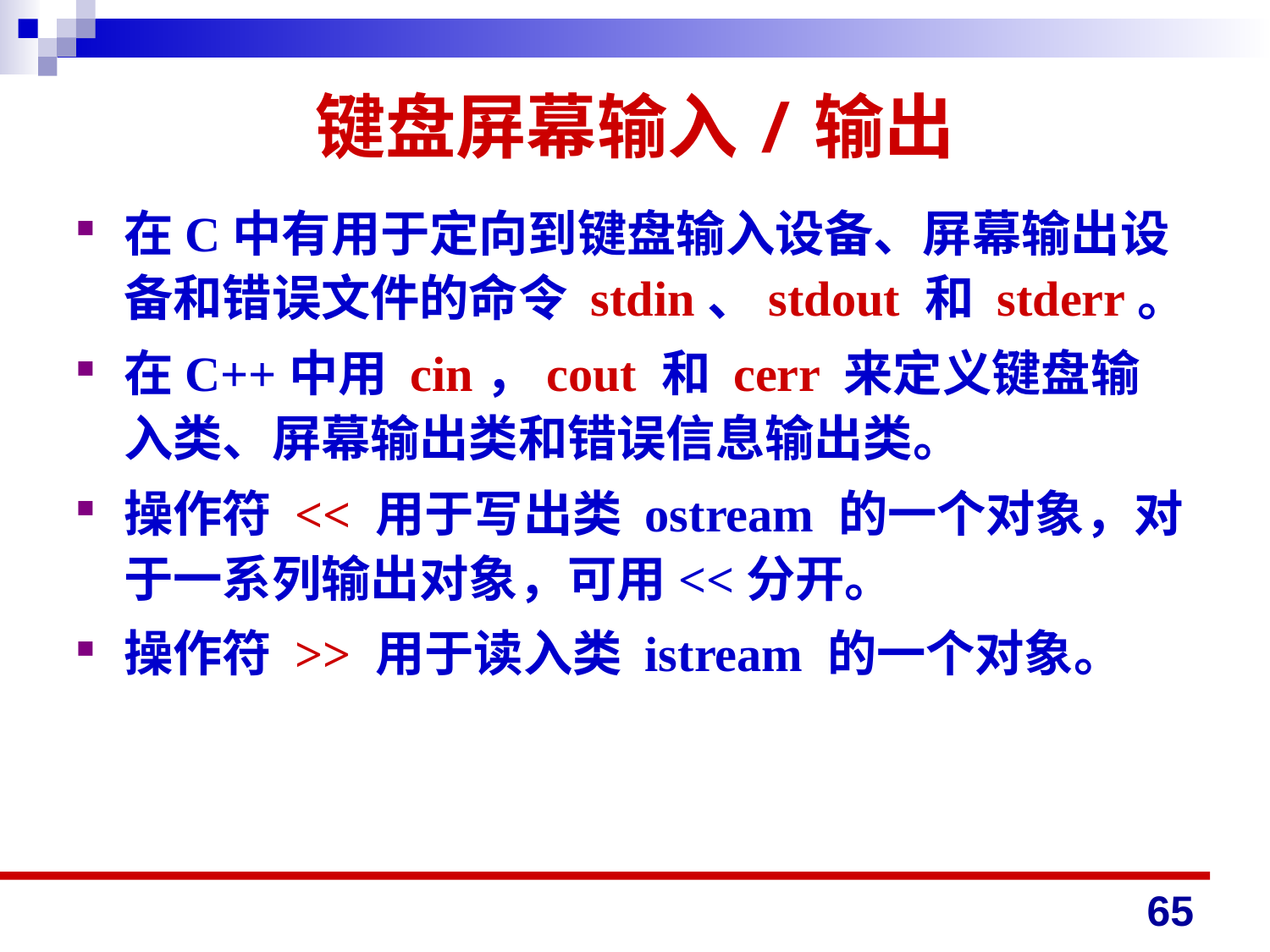

# 键盘屏幕输入/输出
在C中有用于定向到键盘输入设备、屏幕输出设备和错误文件的命令 stdin、stdout 和 stderr。
在C++中用 cin，cout 和 cerr 来定义键盘输入类、屏幕输出类和错误信息输出类。
操作符 << 用于写出类 ostream 的一个对象，对于一系列输出对象，可用<<分开。
操作符 >> 用于读入类 istream 的一个对象。
65